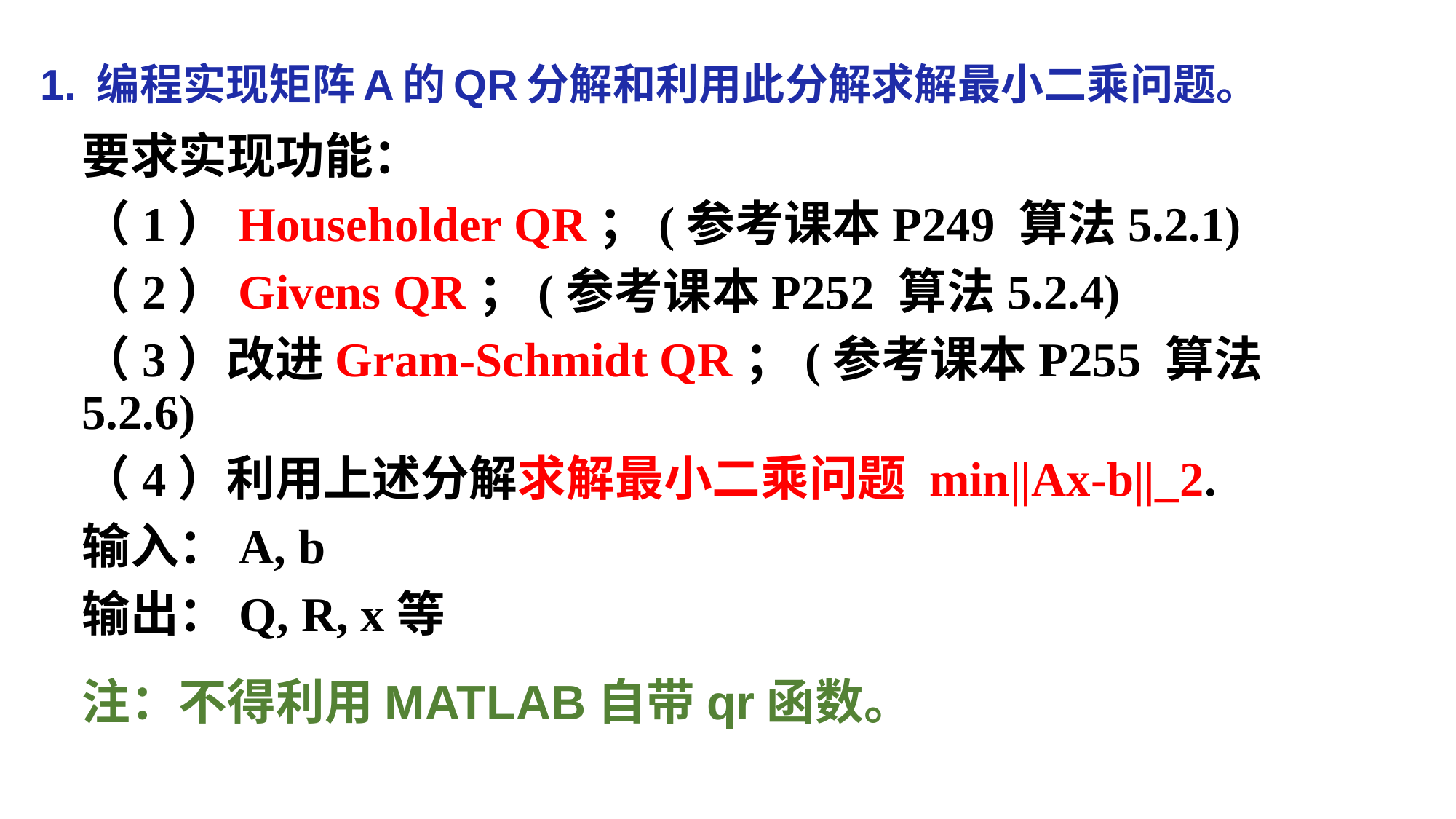

# 1. 编程实现矩阵A的QR分解和利用此分解求解最小二乘问题。
要求实现功能：
（1）Householder QR；(参考课本P249 算法5.2.1)
（2）Givens QR；(参考课本P252 算法5.2.4)
（3）改进Gram-Schmidt QR；(参考课本P255 算法5.2.6)
（4）利用上述分解求解最小二乘问题 min||Ax-b||_2.
输入：A, b
输出：Q, R, x等
注：不得利用MATLAB自带qr函数。